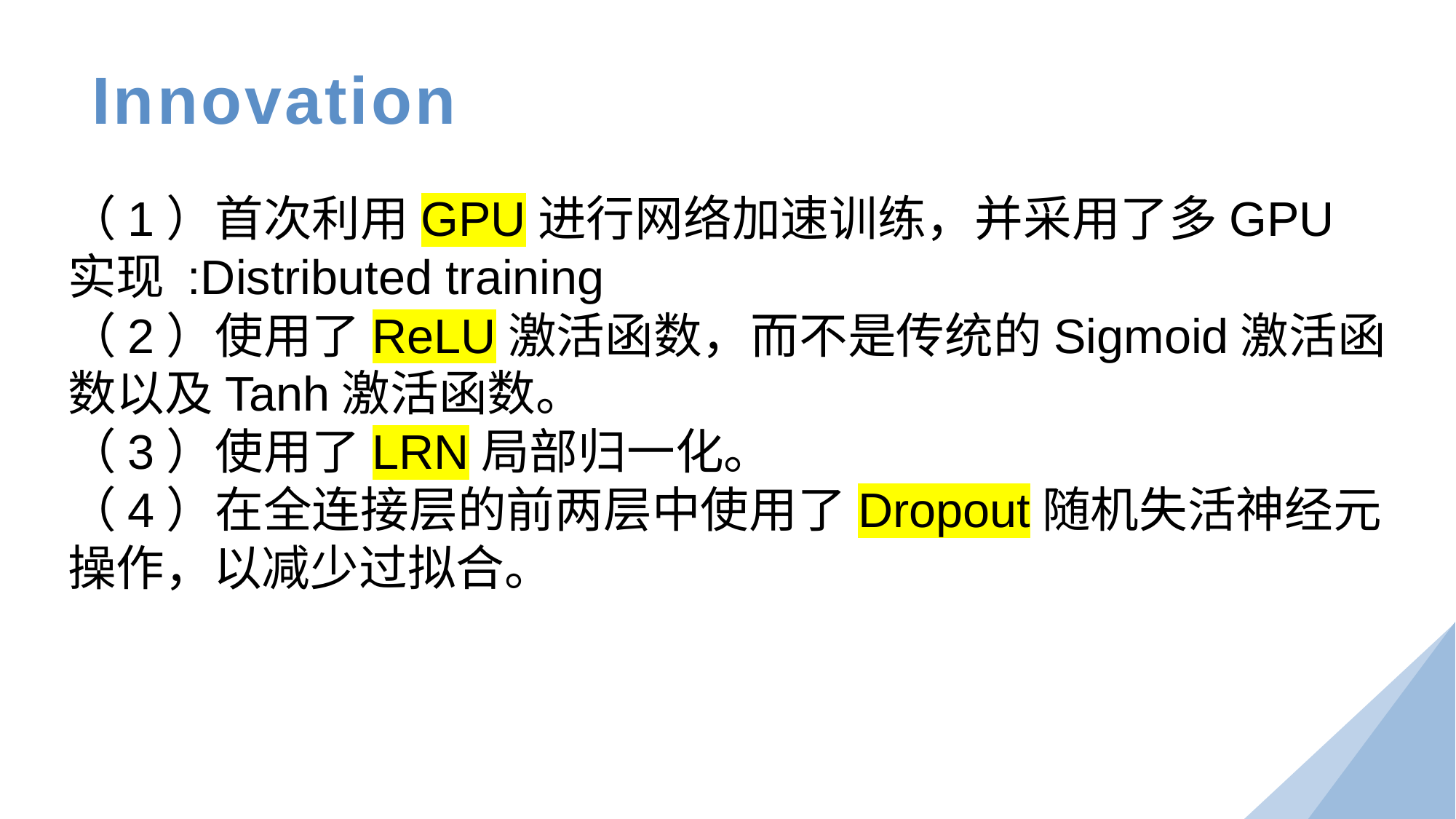

# Innovation
（1）首次利用GPU进行网络加速训练，并采用了多GPU实现 :Distributed training
（2）使用了ReLU激活函数，而不是传统的Sigmoid激活函数以及Tanh激活函数。
（3）使用了LRN局部归一化。
（4）在全连接层的前两层中使用了Dropout随机失活神经元操作，以减少过拟合。